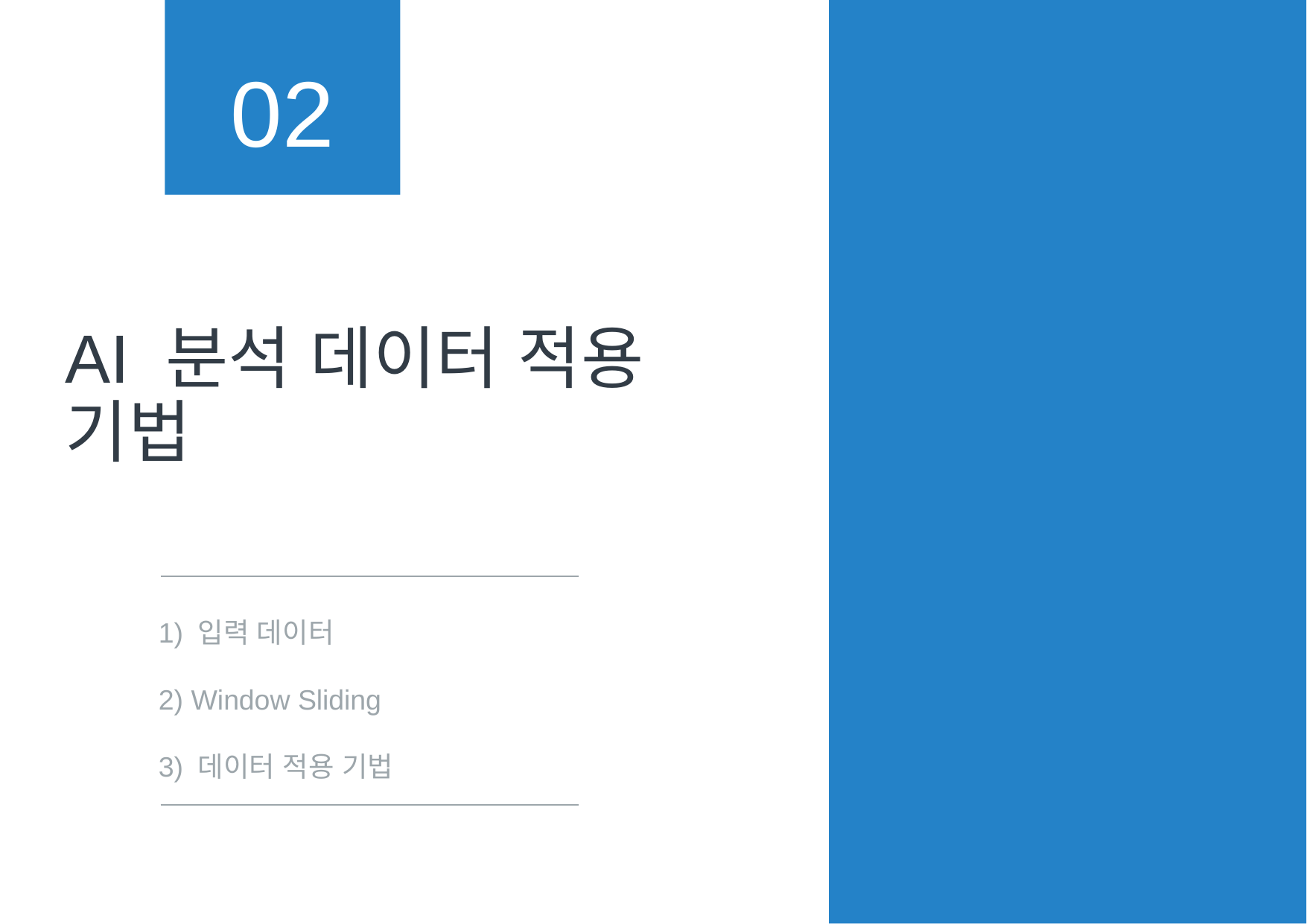

02
# AI 분석 데이터 적용 기법
1) 입력 데이터
2) Window Sliding
3) 데이터 적용 기법